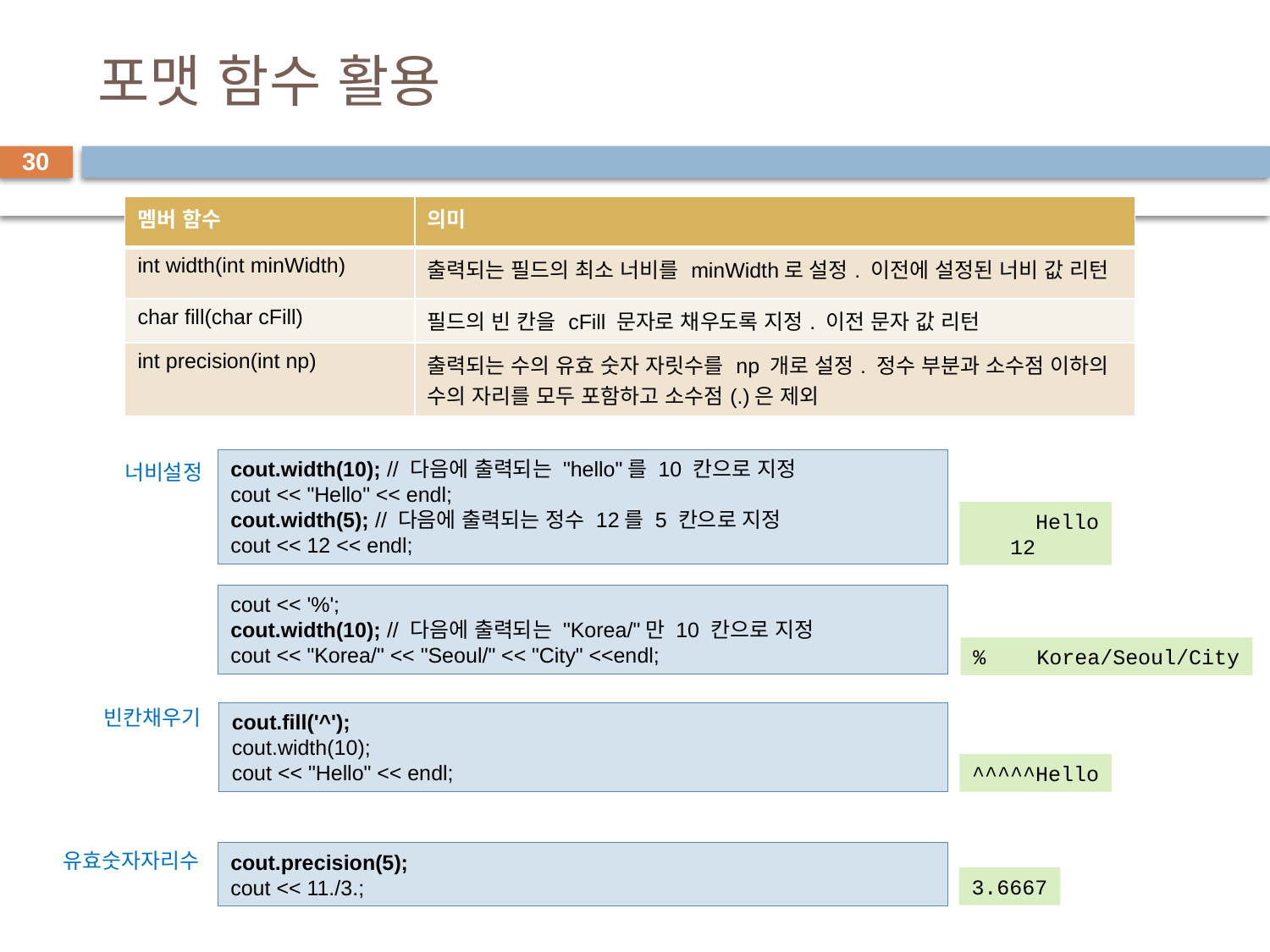

# 포맷 함수 활용
30
| 멤버 함수 | 의미 |
| --- | --- |
| int width(int minWidth) | 출력되는 필드의 최소 너비를 minWidth로 설정. 이전에 설정된 너비 값 리턴 |
| char fill(char cFill) | 필드의 빈 칸을 cFill 문자로 채우도록 지정. 이전 문자 값 리턴 |
| int precision(int np) | 출력되는 수의 유효 숫자 자릿수를 np 개로 설정. 정수 부분과 소수점 이하의 수의 자리를 모두 포함하고 소수점(.)은 제외 |
cout.width(10); // 다음에 출력되는 "hello"를 10 칸으로 지정
cout << "Hello" << endl;
cout.width(5); // 다음에 출력되는 정수 12를 5 칸으로 지정
cout << 12 << endl;
너비설정
     Hello
   12
cout << '%';
cout.width(10); // 다음에 출력되는 "Korea/"만 10 칸으로 지정
cout << "Korea/" << "Seoul/" << "City" <<endl;
%    Korea/Seoul/City
빈칸채우기
cout.fill('^');
cout.width(10);
cout << "Hello" << endl;
^^^^^Hello
유효숫자자리수
cout.precision(5);
cout << 11./3.;
3.6667